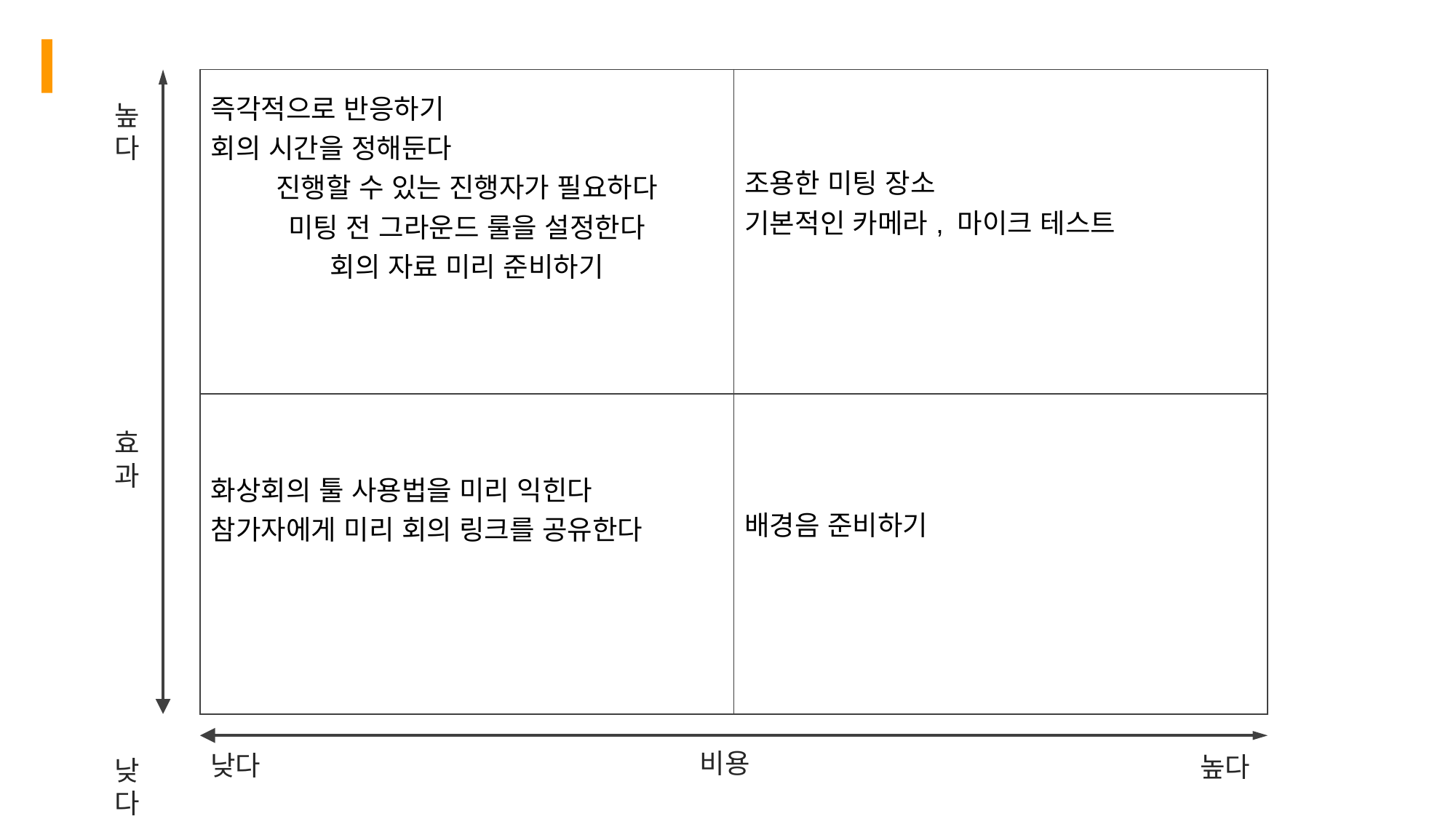

| 즉각적으로 반응하기 회의 시간을 정해둔다 진행할 수 있는 진행자가 필요하다 미팅 전 그라운드 룰을 설정한다 회의 자료 미리 준비하기 | 조용한 미팅 장소 기본적인 카메라, 마이크 테스트 |
| --- | --- |
| 화상회의 툴 사용법을 미리 익힌다 참가자에게 미리 회의 링크를 공유한다 | 배경음 준비하기 |
높다

효과

낮다

비용
낮다
높다